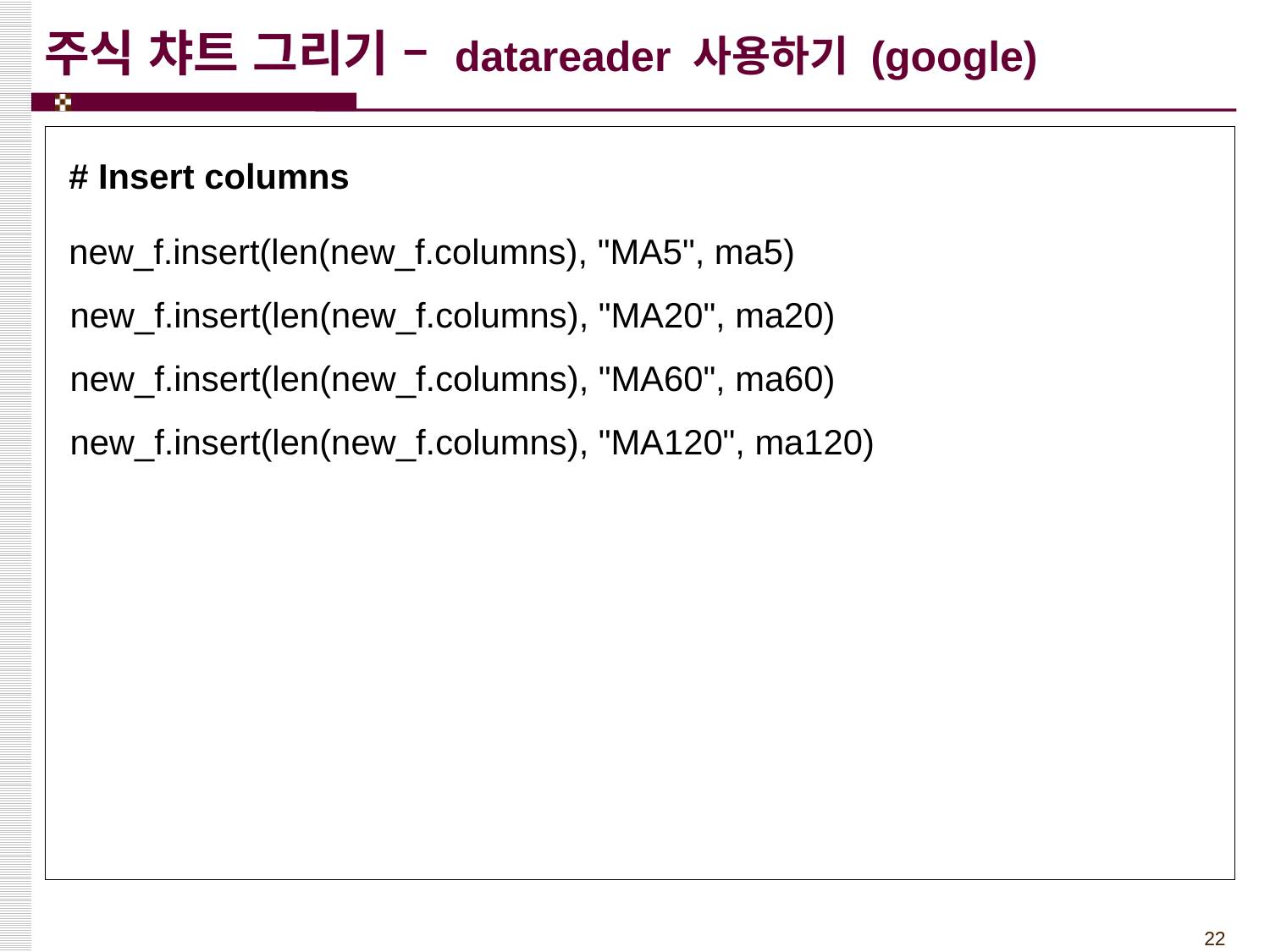

# 주식 챠트 그리기 – datareader 사용하기 (google)
# Insert columns
new_f.insert(len(new_f.columns), "MA5", ma5) new_f.insert(len(new_f.columns), "MA20", ma20) new_f.insert(len(new_f.columns), "MA60", ma60) new_f.insert(len(new_f.columns), "MA120", ma120)